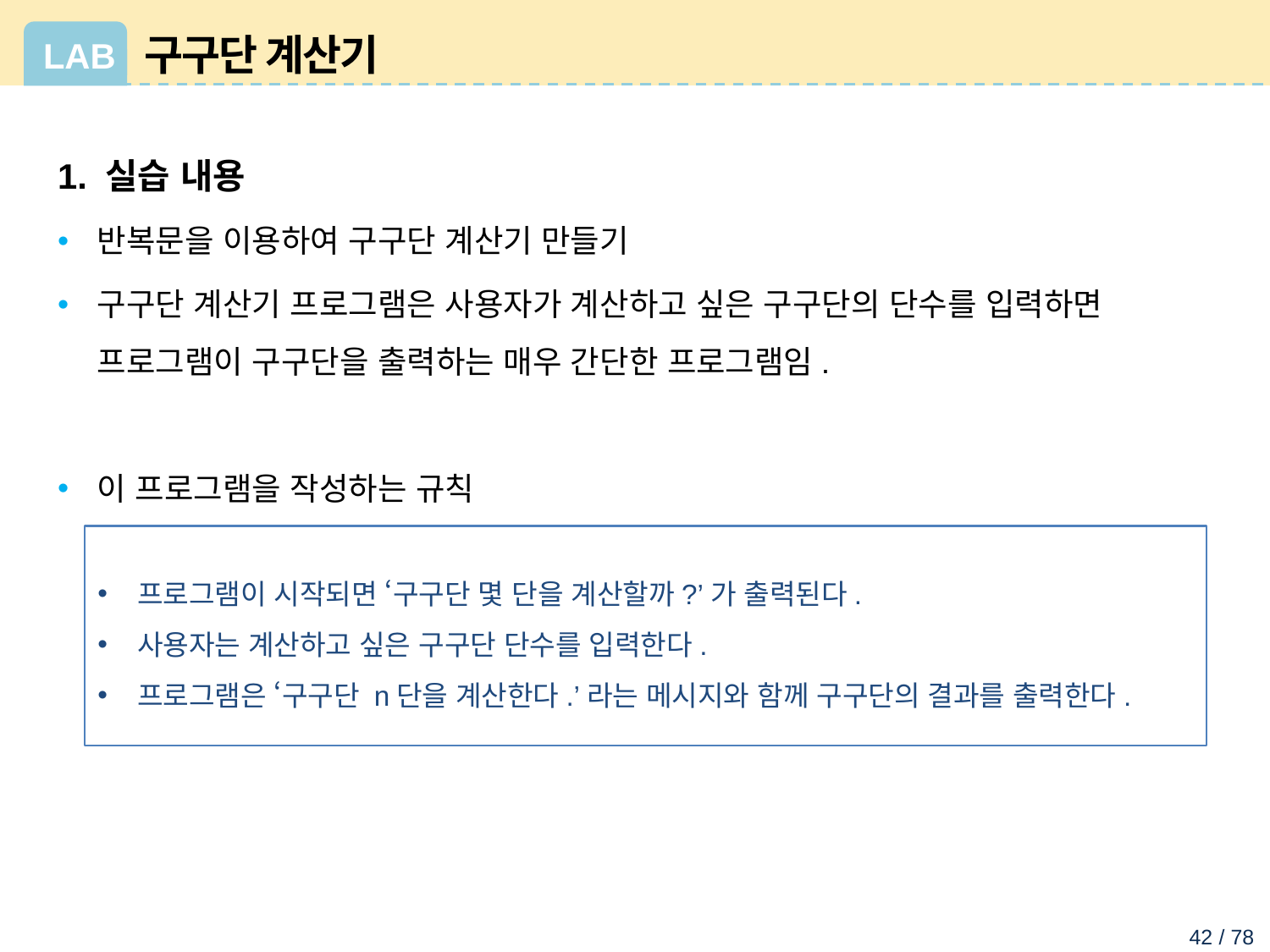

# 구구단 계산기
1. 실습 내용
반복문을 이용하여 구구단 계산기 만들기
구구단 계산기 프로그램은 사용자가 계산하고 싶은 구구단의 단수를 입력하면 프로그램이 구구단을 출력하는 매우 간단한 프로그램임.

이 프로그램을 작성하는 규칙
프로그램이 시작되면 ‘구구단 몇 단을 계산할까?’가 출력된다.
사용자는 계산하고 싶은 구구단 단수를 입력한다.
프로그램은 ‘구구단 n단을 계산한다.’라는 메시지와 함께 구구단의 결과를 출력한다.